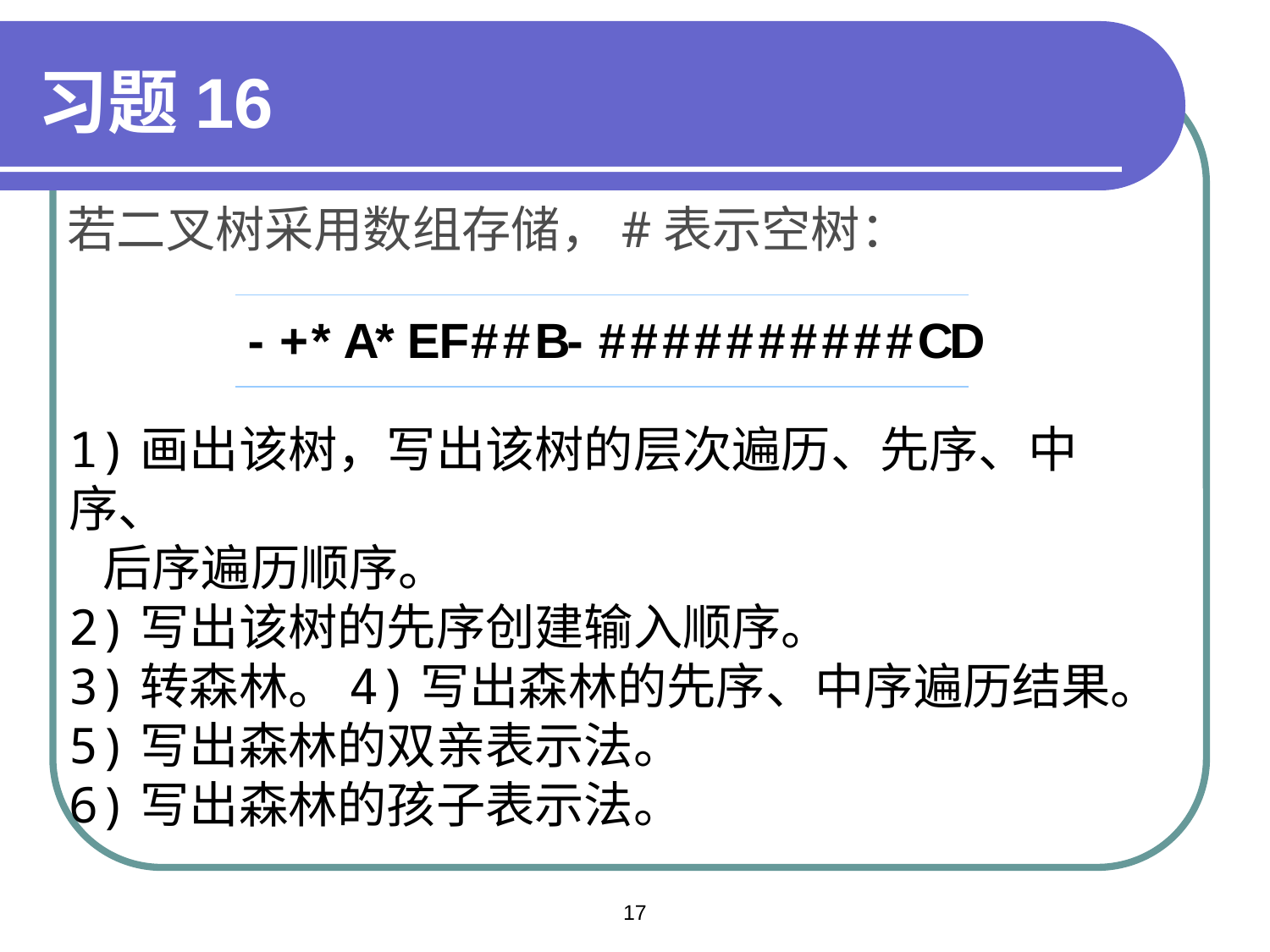

习题16
若二叉树采用数组存储，#表示空树：

| - | + | \* | A | \* | E | F | # | # | B | - | # | # | # | # | # | # | # | # | # | # | C | D |
| --- | --- | --- | --- | --- | --- | --- | --- | --- | --- | --- | --- | --- | --- | --- | --- | --- | --- | --- | --- | --- | --- | --- |
1)画出该树，写出该树的层次遍历、先序、中序、
  后序遍历顺序。
2)写出该树的先序创建输入顺序。
3)转森林。4)写出森林的先序、中序遍历结果。
5)写出森林的双亲表示法。
6)写出森林的孩子表示法。

17